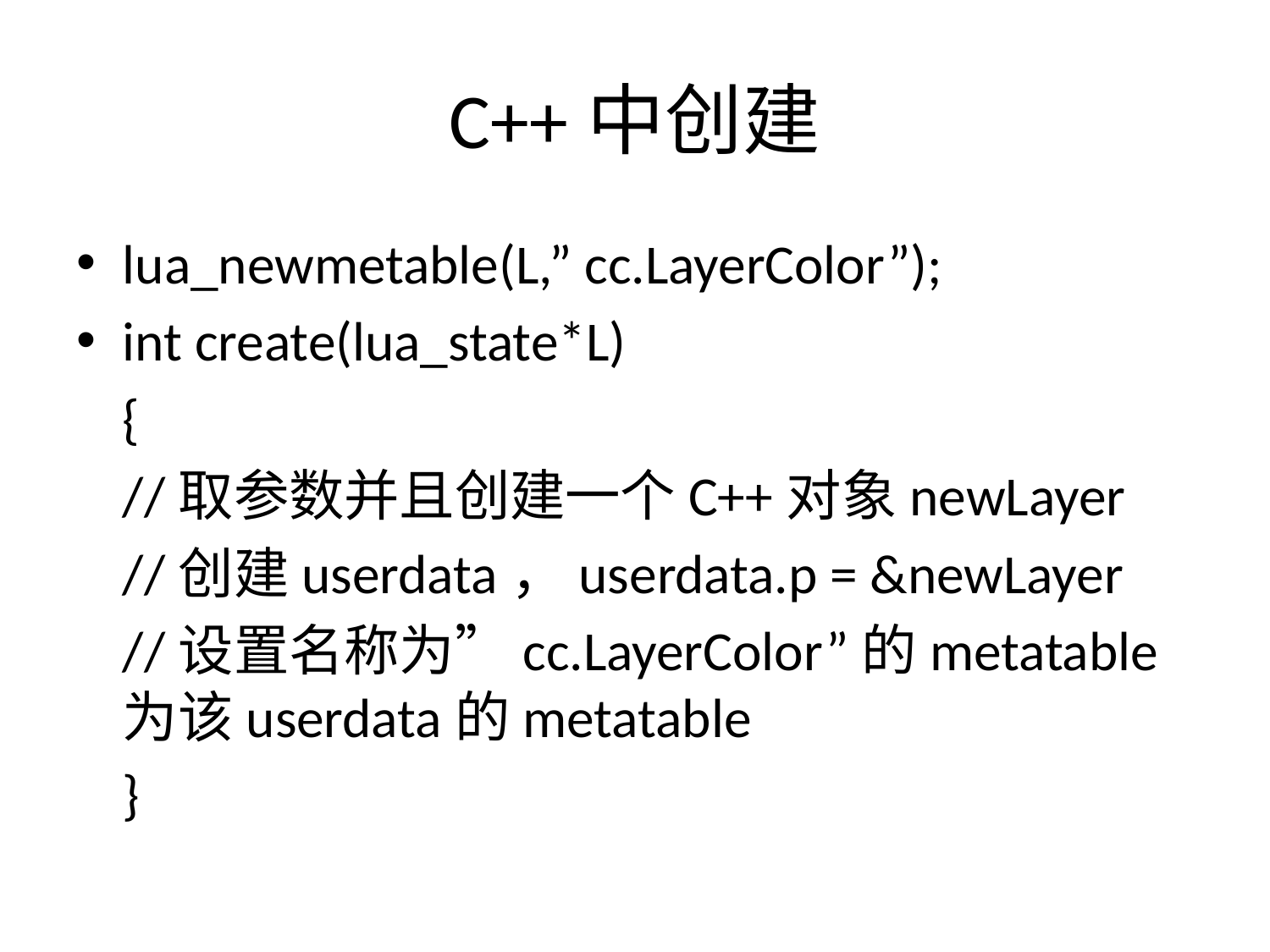

# C++中创建
lua_newmetable(L,” cc.LayerColor”);
int create(lua_state*L)
	{
		//取参数并且创建一个C++对象newLayer
		//创建userdata，userdata.p = &newLayer
		//设置名称为”cc.LayerColor”的metatable	为该userdata的metatable
	}